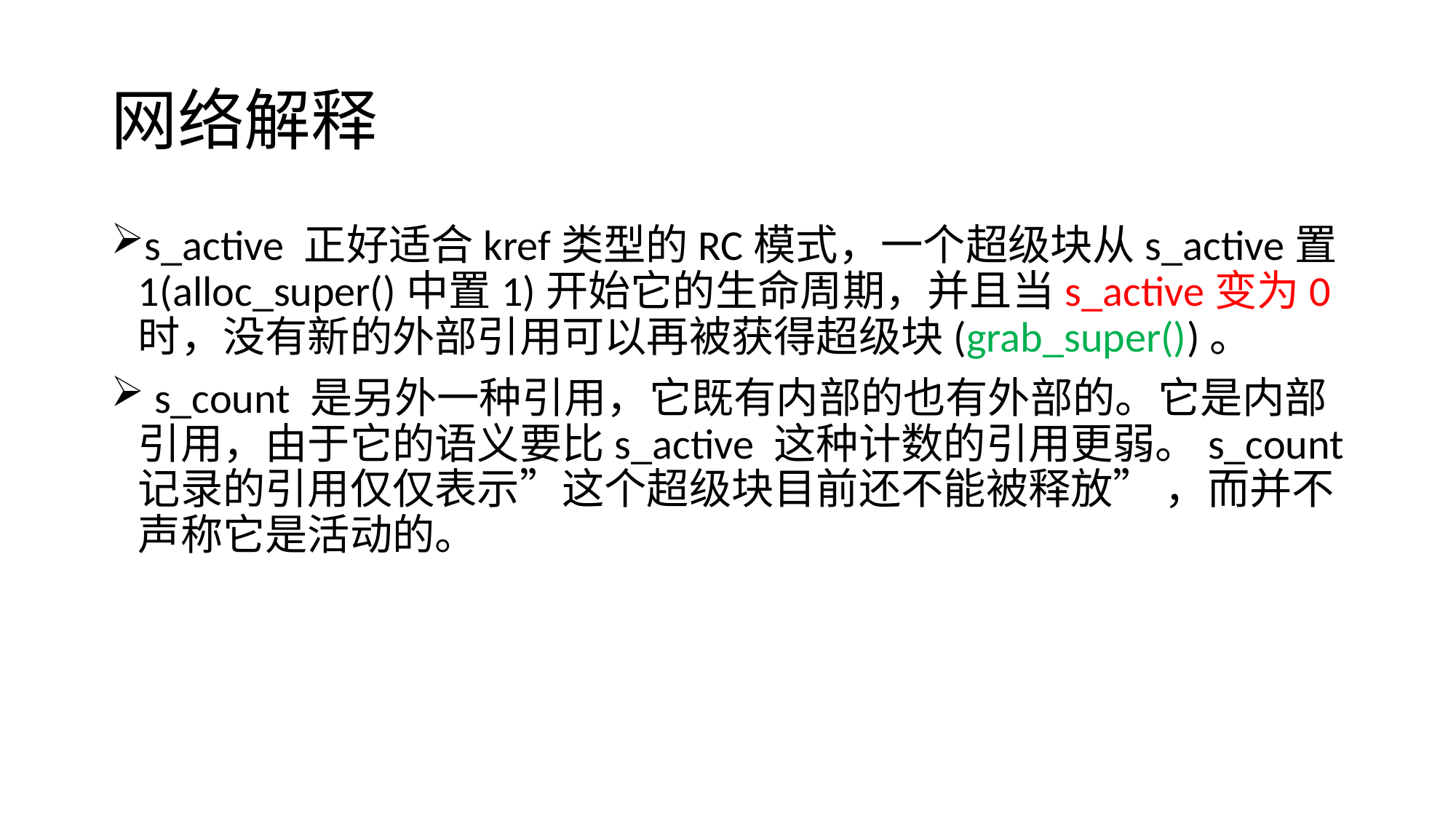

# 网络解释
s_active 正好适合kref类型的RC模式，一个超级块从s_active置1(alloc_super()中置1)开始它的生命周期，并且当s_active变为0时，没有新的外部引用可以再被获得超级块(grab_super())。
 s_count 是另外一种引用，它既有内部的也有外部的。它是内部引用，由于它的语义要比s_active 这种计数的引用更弱。s_count 记录的引用仅仅表示”这个超级块目前还不能被释放” ，而并不声称它是活动的。